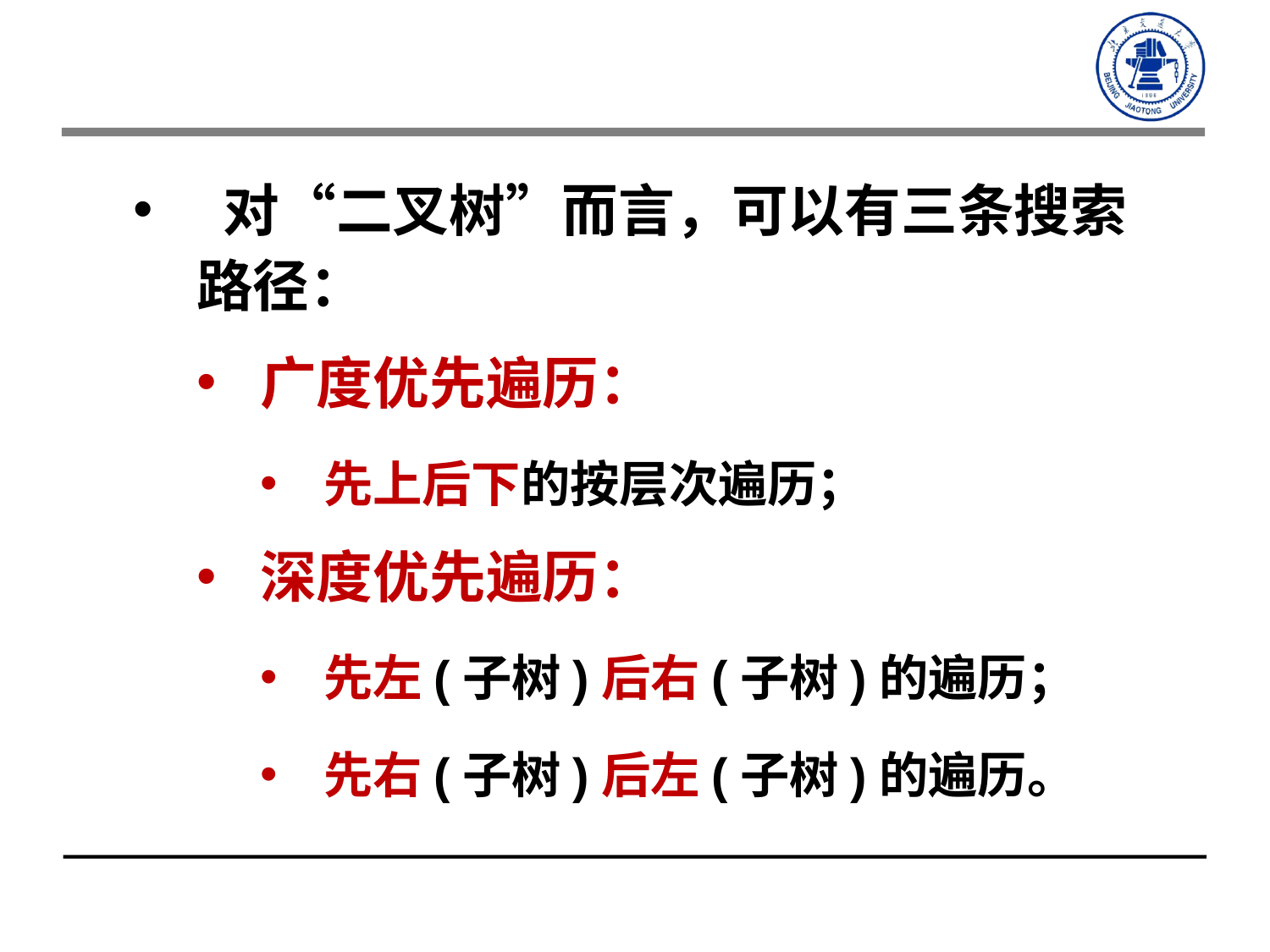

对“二叉树”而言，可以有三条搜索路径：
广度优先遍历：
先上后下的按层次遍历；
深度优先遍历：
先左(子树)后右(子树)的遍历；
先右(子树)后左(子树)的遍历。